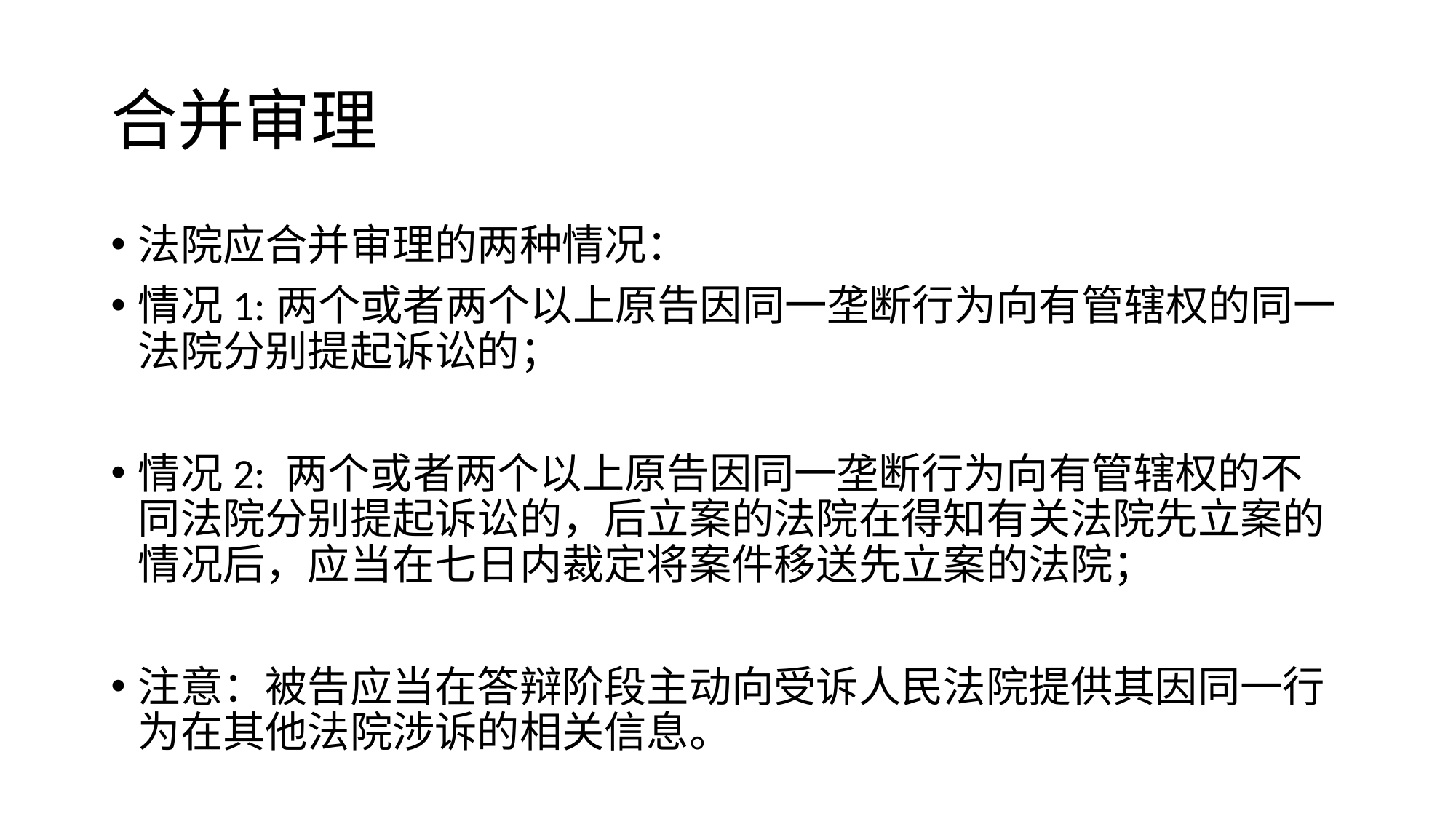

# 合并审理
法院应合并审理的两种情况：
情况1:两个或者两个以上原告因同一垄断行为向有管辖权的同一法院分别提起诉讼的；

情况2: 两个或者两个以上原告因同一垄断行为向有管辖权的不同法院分别提起诉讼的，后立案的法院在得知有关法院先立案的情况后，应当在七日内裁定将案件移送先立案的法院；

注意：被告应当在答辩阶段主动向受诉人民法院提供其因同一行为在其他法院涉诉的相关信息。